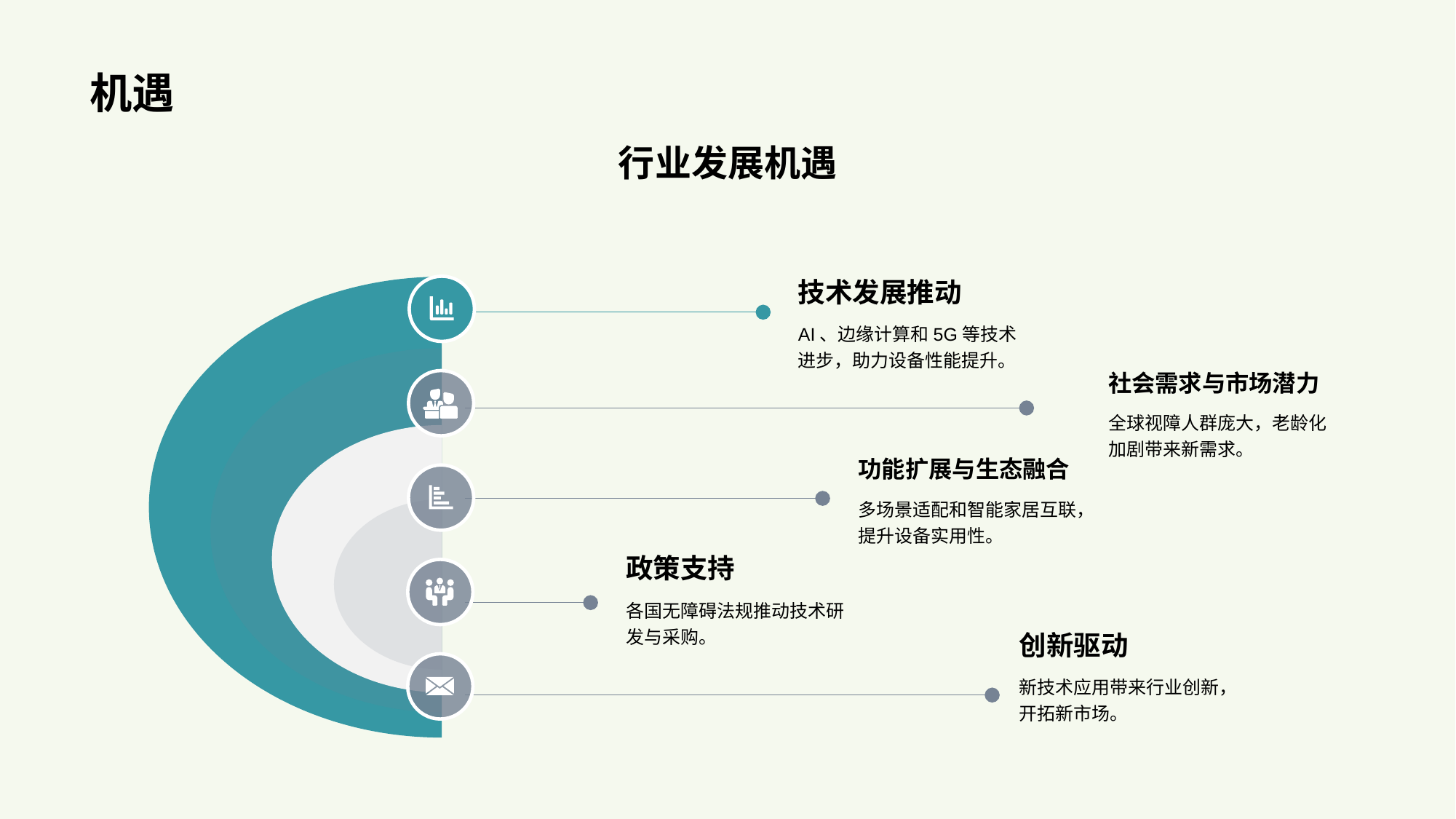

# 机遇
行业发展机遇
技术发展推动

AI、边缘计算和5G等技术进步，助力设备性能提升。

社会需求与市场潜力

全球视障人群庞大，老龄化加剧带来新需求。

功能扩展与生态融合

多场景适配和智能家居互联，提升设备实用性。

政策支持

各国无障碍法规推动技术研发与采购。
创新驱动

新技术应用带来行业创新，开拓新市场。